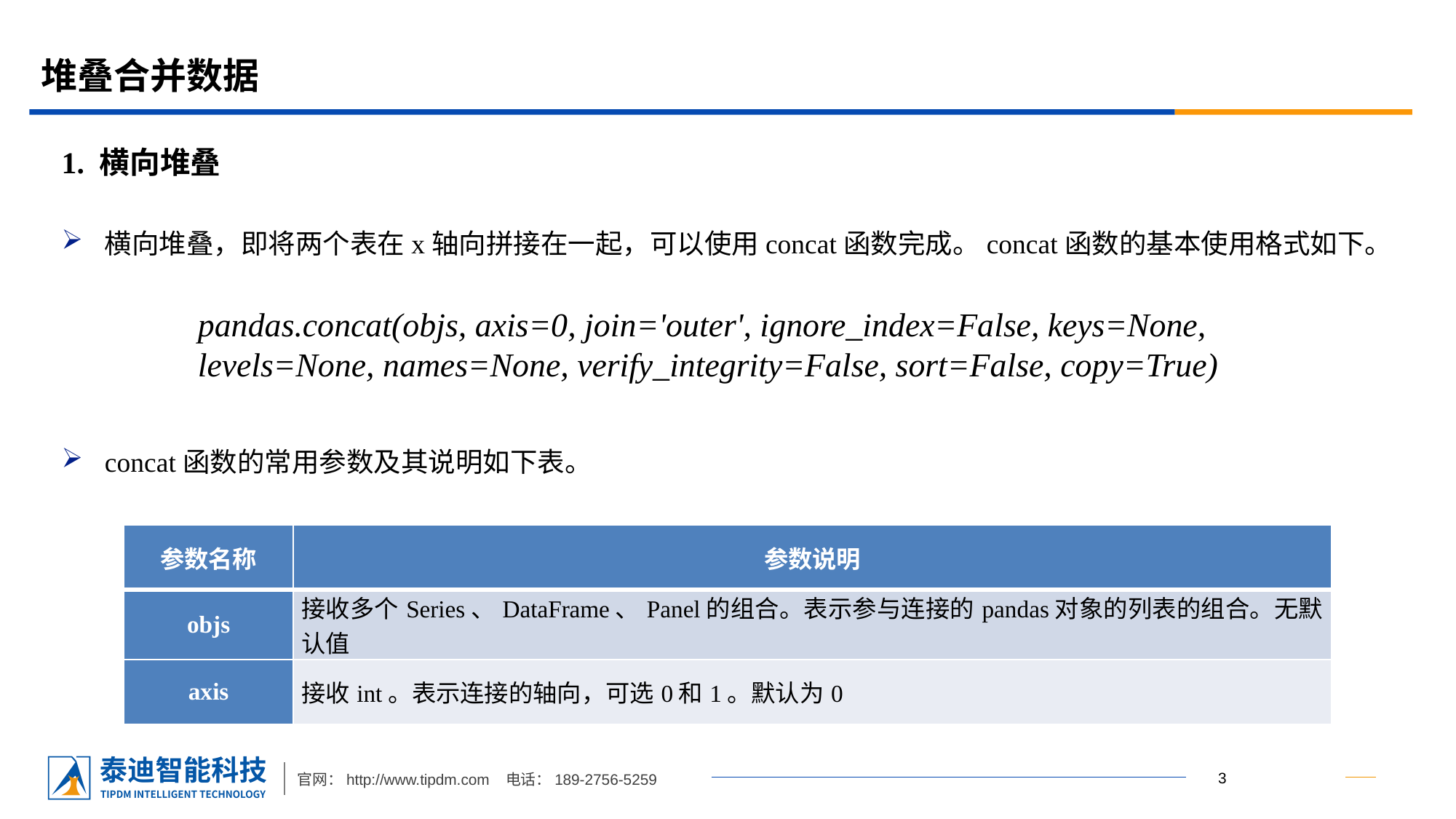

# 堆叠合并数据
1. 横向堆叠
横向堆叠，即将两个表在x轴向拼接在一起，可以使用concat函数完成。concat函数的基本使用格式如下。

concat函数的常用参数及其说明如下表。

pandas.concat(objs, axis=0, join='outer', ignore_index=False, keys=None, levels=None, names=None, verify_integrity=False, sort=False, copy=True)
| 参数名称 | 参数说明 |
| --- | --- |
| objs | 接收多个Series、DataFrame、Panel的组合。表示参与连接的pandas对象的列表的组合。无默认值 |
| axis | 接收int。表示连接的轴向，可选0和1。默认为0 |